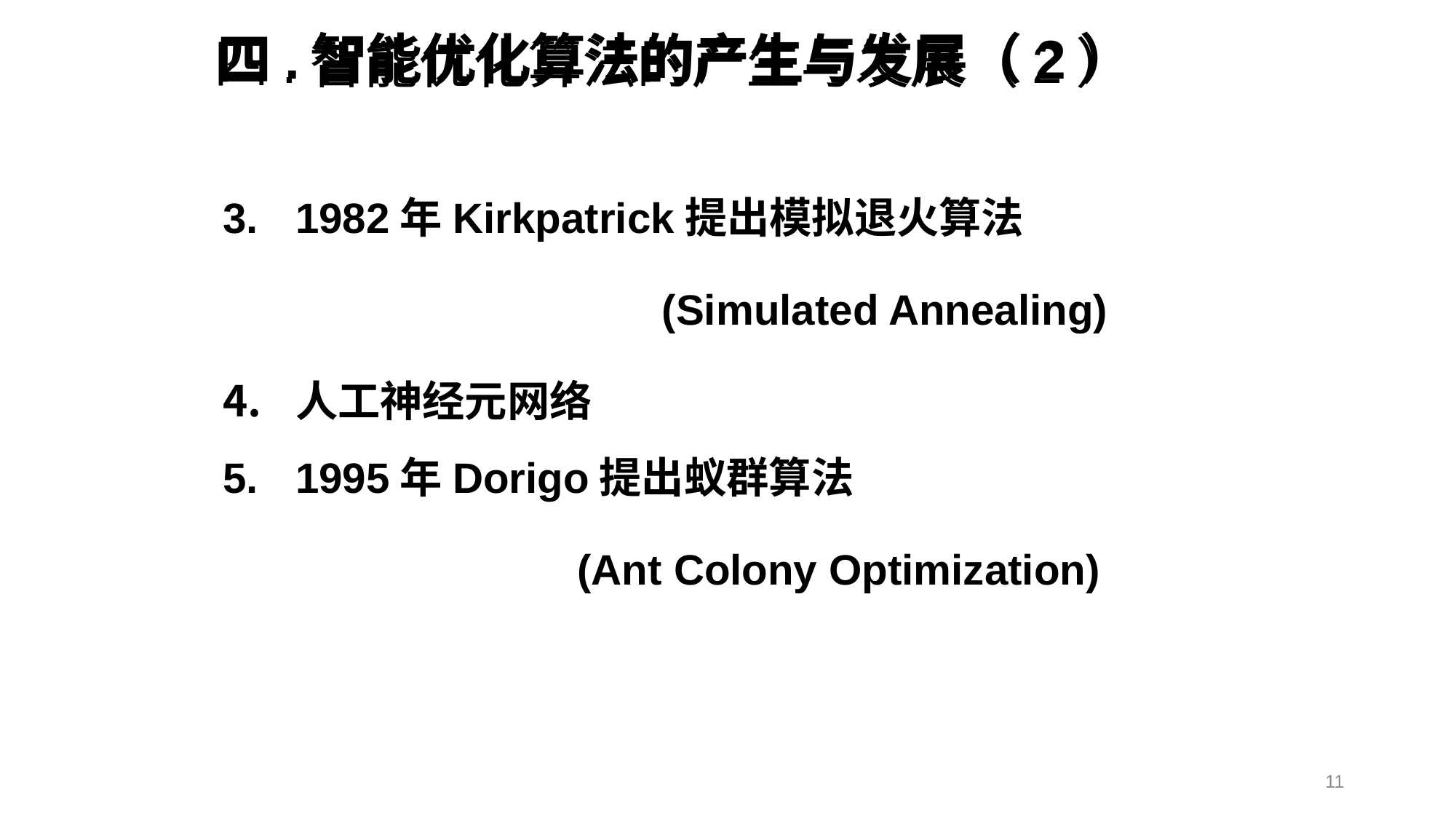

四.智能优化算法的产生与发展（2）
# 四.智能优化算法的产生与发展（2）
1982年Kirkpatrick提出模拟退火算法
	                               (Simulated Annealing)
人工神经元网络
1995年Dorigo提出蚁群算法
                              (Ant Colony Optimization)
11